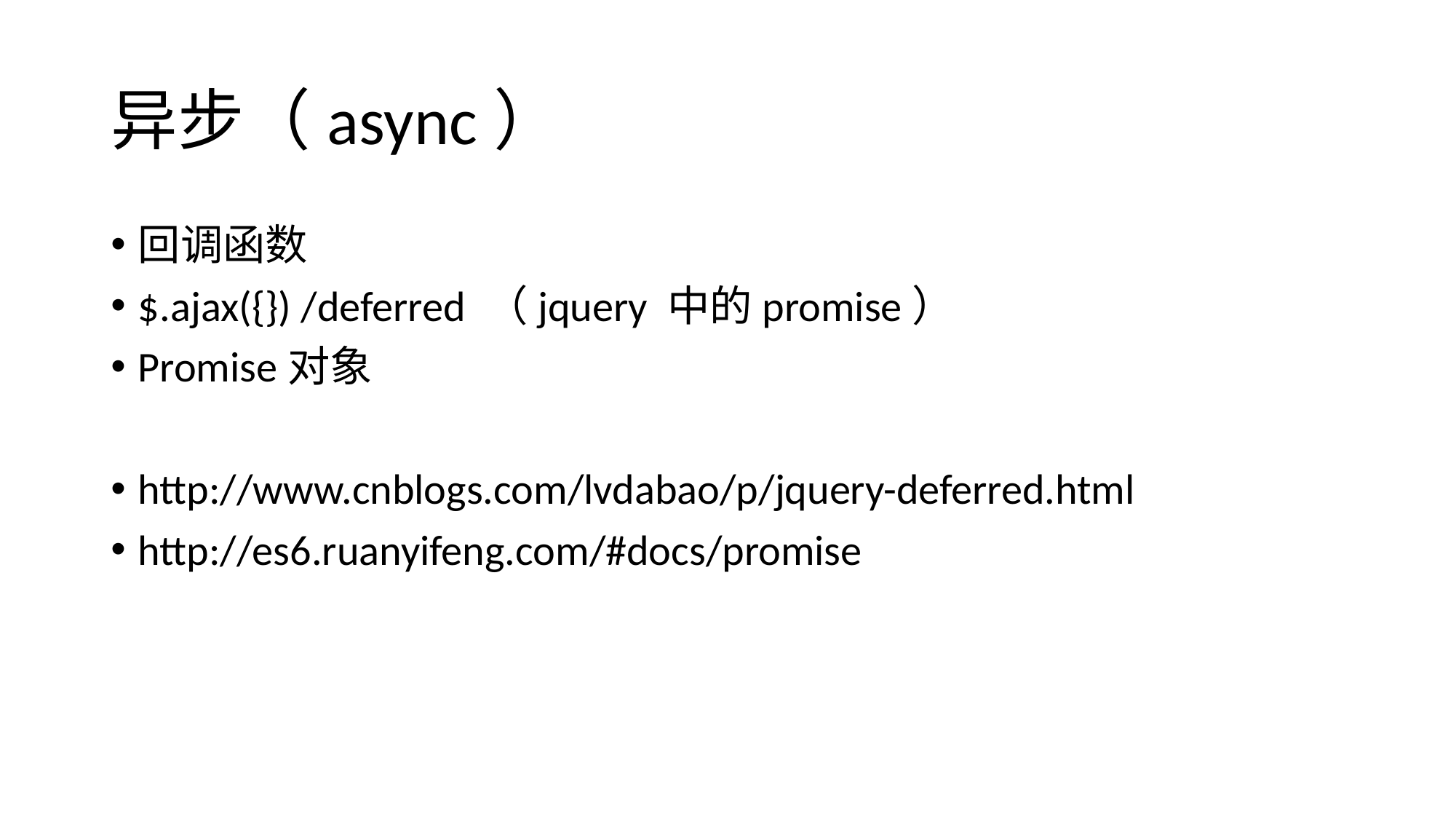

# 异步（async）
回调函数
$.ajax({}) /deferred （jquery 中的promise）
Promise对象

http://www.cnblogs.com/lvdabao/p/jquery-deferred.html
http://es6.ruanyifeng.com/#docs/promise